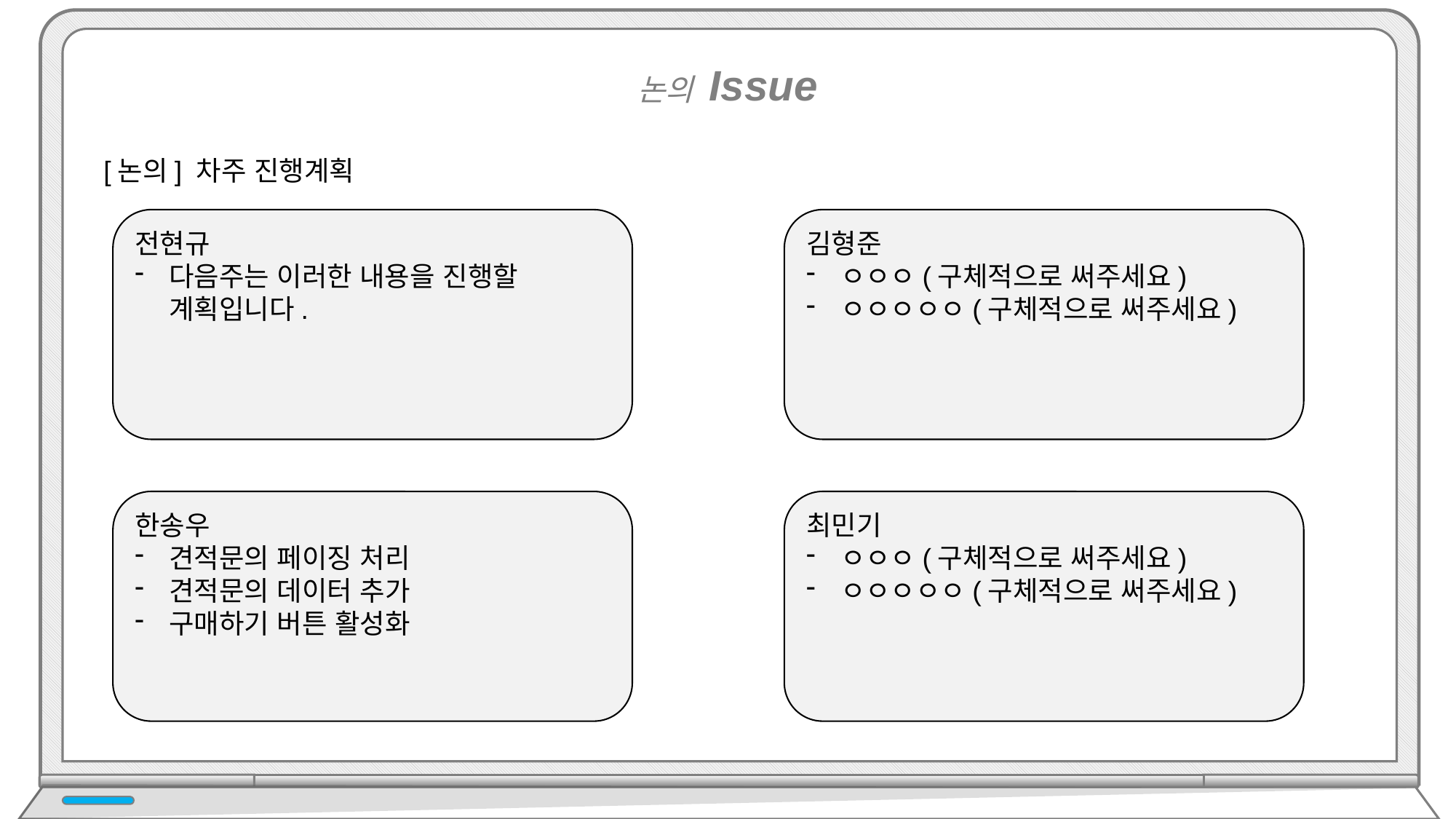

논의 Issue
[논의] 차주 진행계획
전현규
다음주는 이러한 내용을 진행할 계획입니다.
김형준
ㅇㅇㅇ(구체적으로 써주세요)
ㅇㅇㅇㅇㅇ(구체적으로 써주세요)
한송우
견적문의 페이징 처리
견적문의 데이터 추가
구매하기 버튼 활성화
최민기
ㅇㅇㅇ(구체적으로 써주세요)
ㅇㅇㅇㅇㅇ(구체적으로 써주세요)